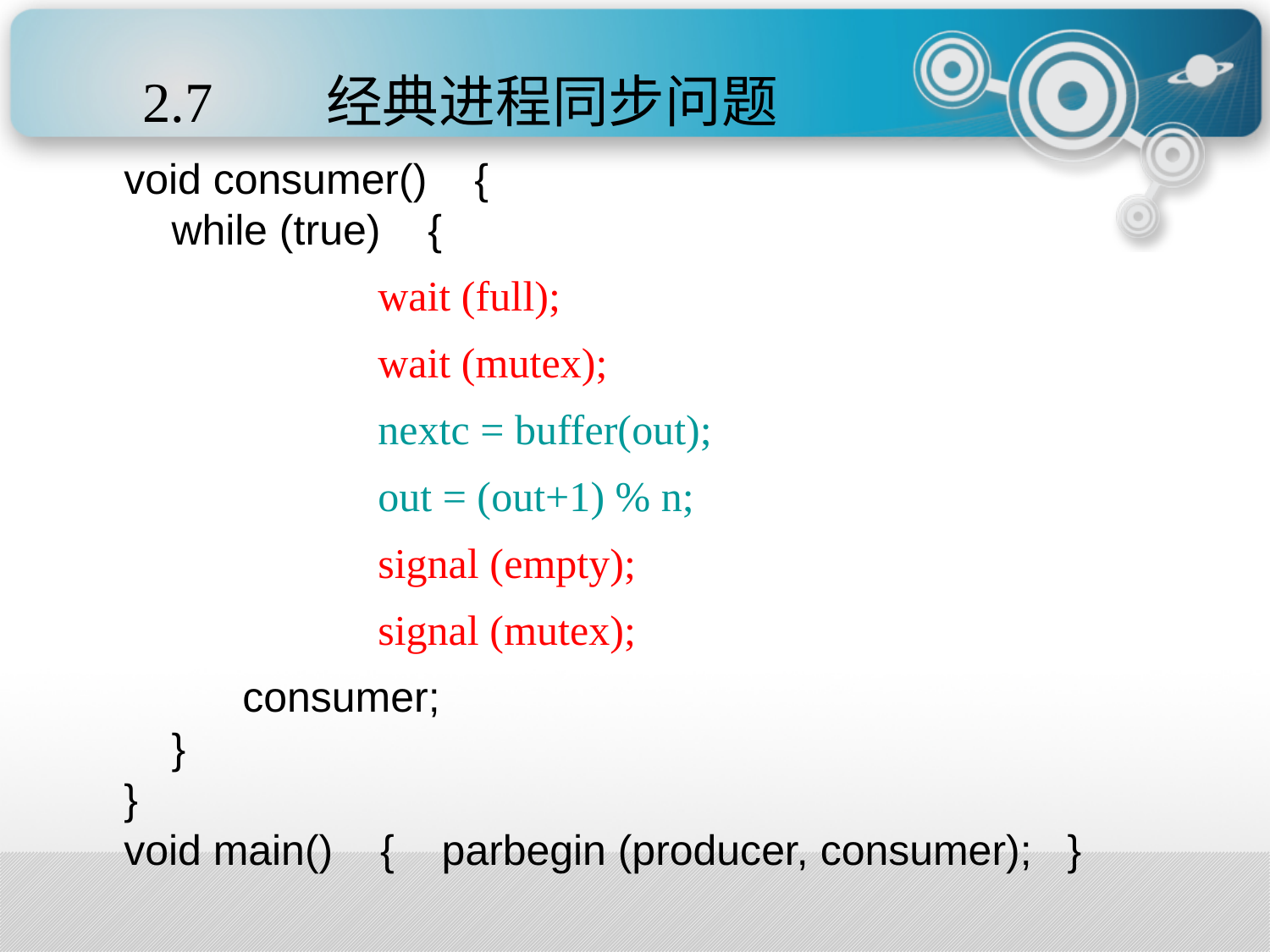

2.7       经典进程同步问题
void consumer()    {
    while (true)    {
		wait (full);
		wait (mutex);
		nextc = buffer(out);
		out = (out+1) % n;
		signal (empty);
		signal (mutex);
          consumer;
    }
}
void main()    {    parbegin (producer, consumer);   }